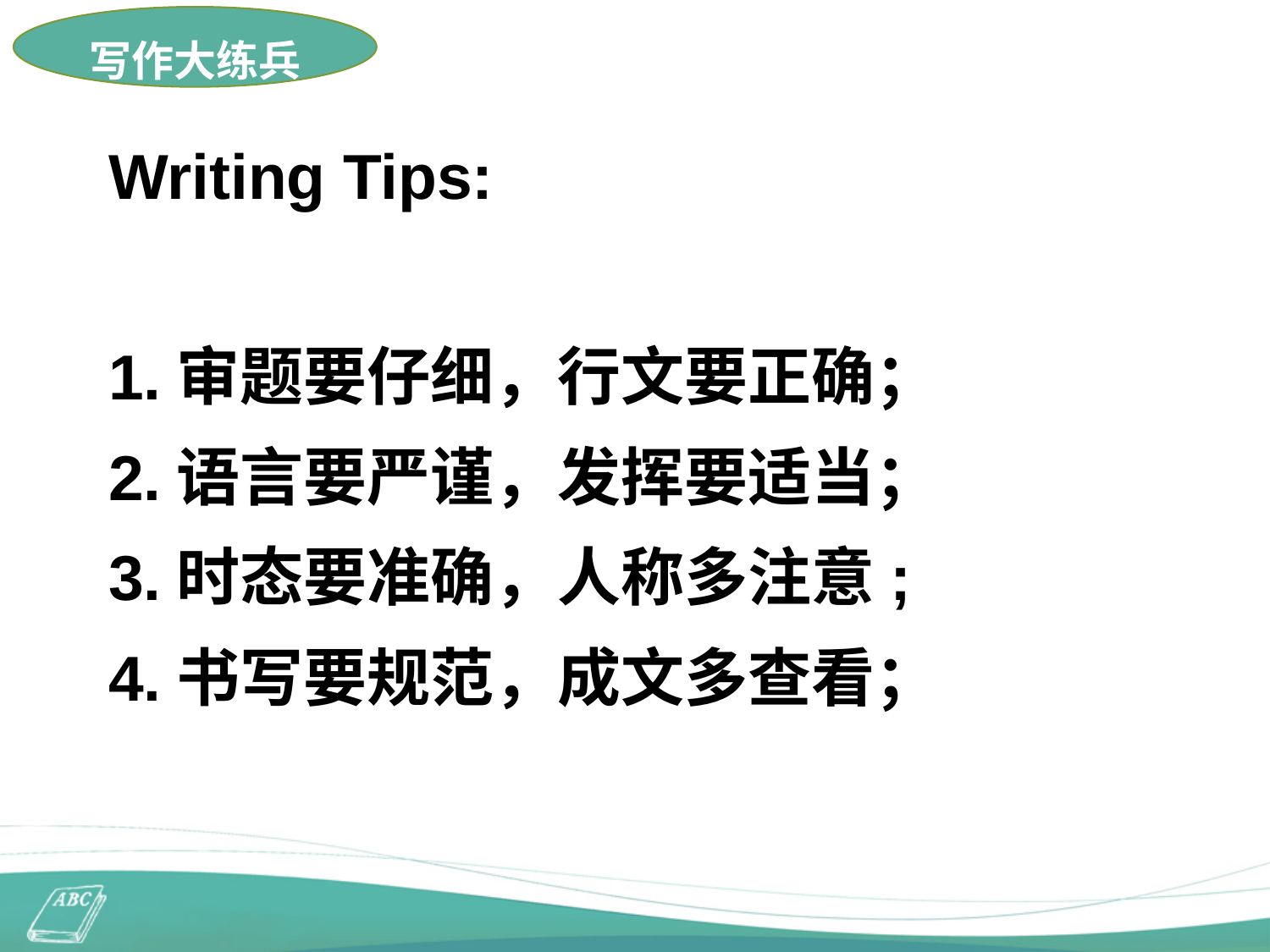

写作大练兵
Writing Tips:

1.审题要仔细，行文要正确；
2.语言要严谨，发挥要适当；
3.时态要准确，人称多注意;
4.书写要规范，成文多查看；